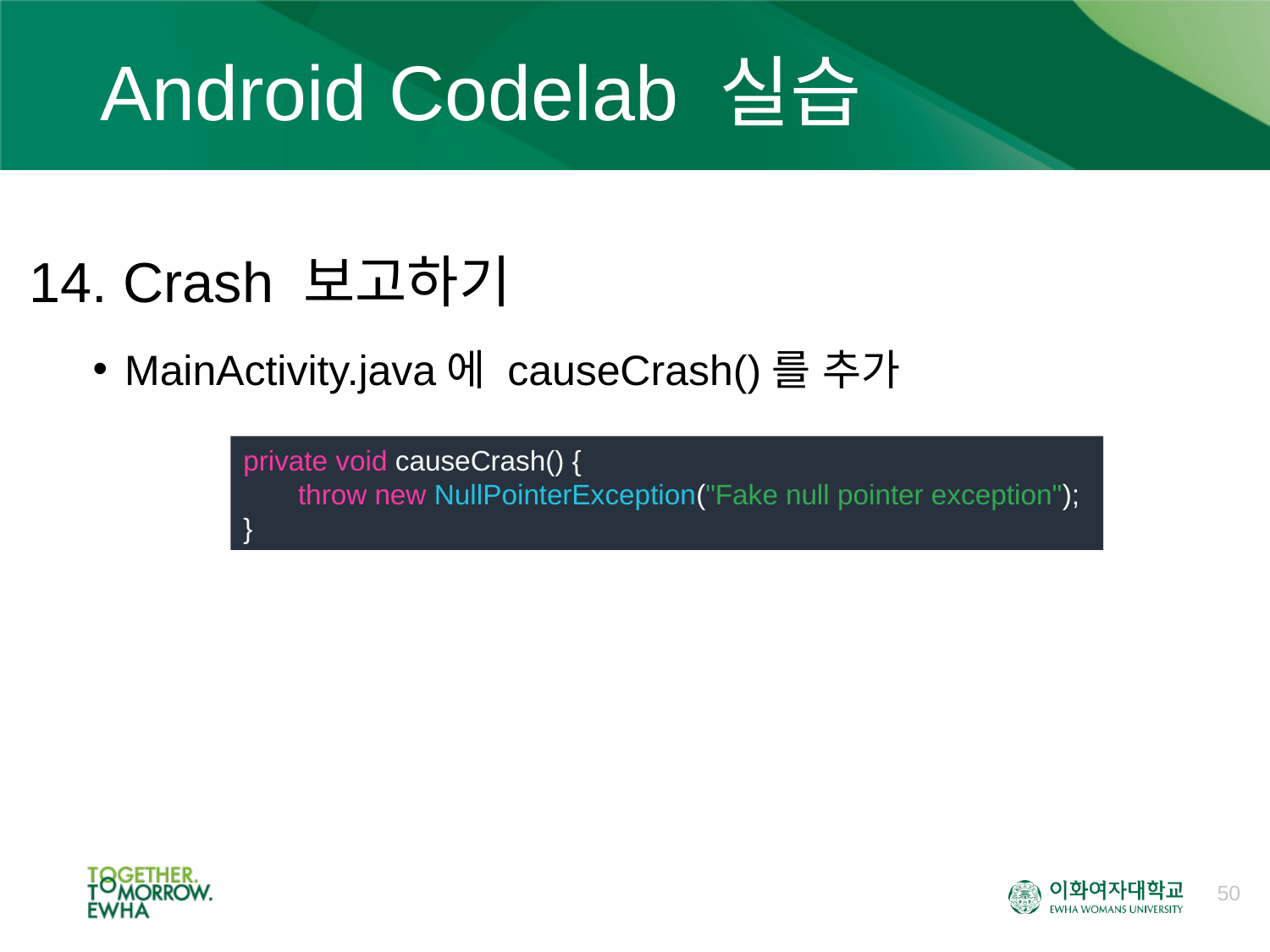

# Android Codelab 실습
14. Crash 보고하기
MainActivity.java에 causeCrash()를 추가
private void causeCrash() {
       throw new NullPointerException("Fake null pointer exception");
}
50